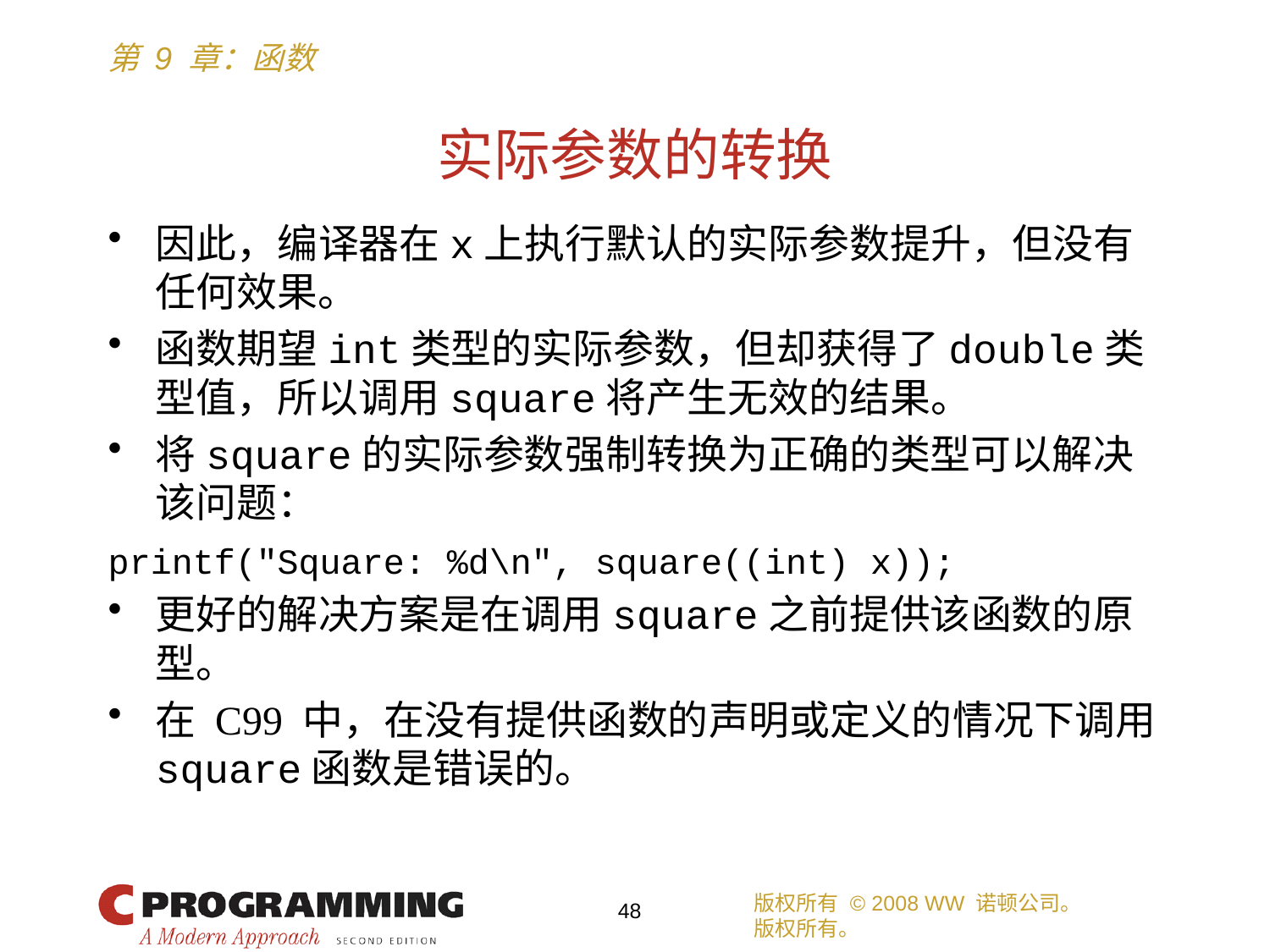

# 实际参数的转换
因此，编译器在x上执行默认的实际参数提升，但没有任何效果。
函数期望int类型的实际参数，但却获得了double类型值，所以调用square将产生无效的结果。
将square的实际参数强制转换为正确的类型可以解决该问题：
printf("Square: %d\n", square((int) x));
更好的解决方案是在调用square之前提供该函数的原型。
在 C99 中，在没有提供函数的声明或定义的情况下调用square函数是错误的。
版权所有 © 2008 WW 诺顿公司。
版权所有。
48